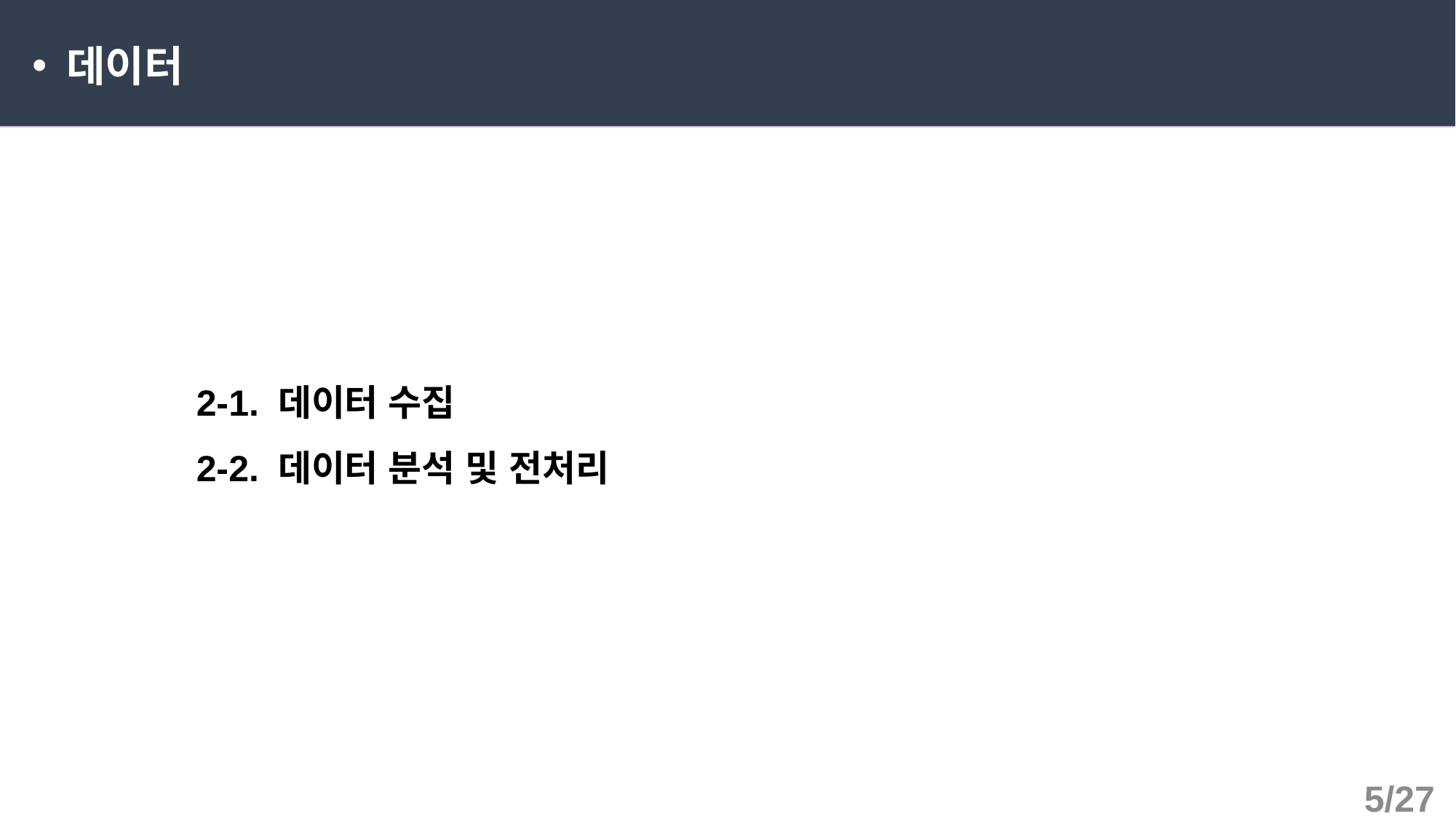

데이터
	2-1. 데이터 수집
	2-2. 데이터 분석 및 전처리

5/27